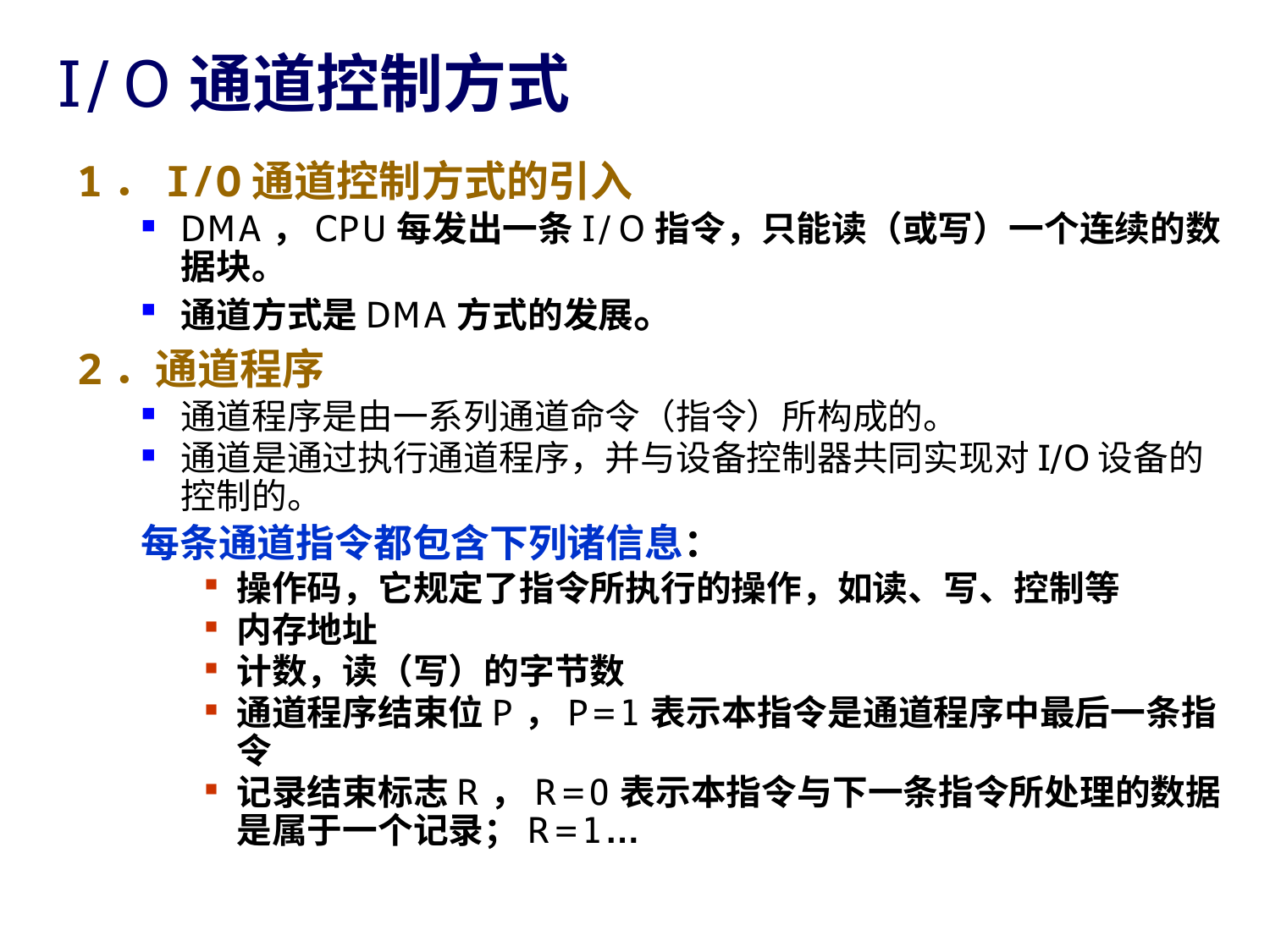

# I/O通道控制方式
1．I/O通道控制方式的引入
DMA，CPU每发出一条I/O指令，只能读（或写）一个连续的数据块。
通道方式是DMA方式的发展。
2．通道程序
通道程序是由一系列通道命令（指令）所构成的。
通道是通过执行通道程序，并与设备控制器共同实现对I/O设备的控制的。
每条通道指令都包含下列诸信息：
操作码，它规定了指令所执行的操作，如读、写、控制等
内存地址
计数，读（写）的字节数
通道程序结束位P，P=1表示本指令是通道程序中最后一条指令
记录结束标志R，R=0表示本指令与下一条指令所处理的数据是属于一个记录；R=1…
55